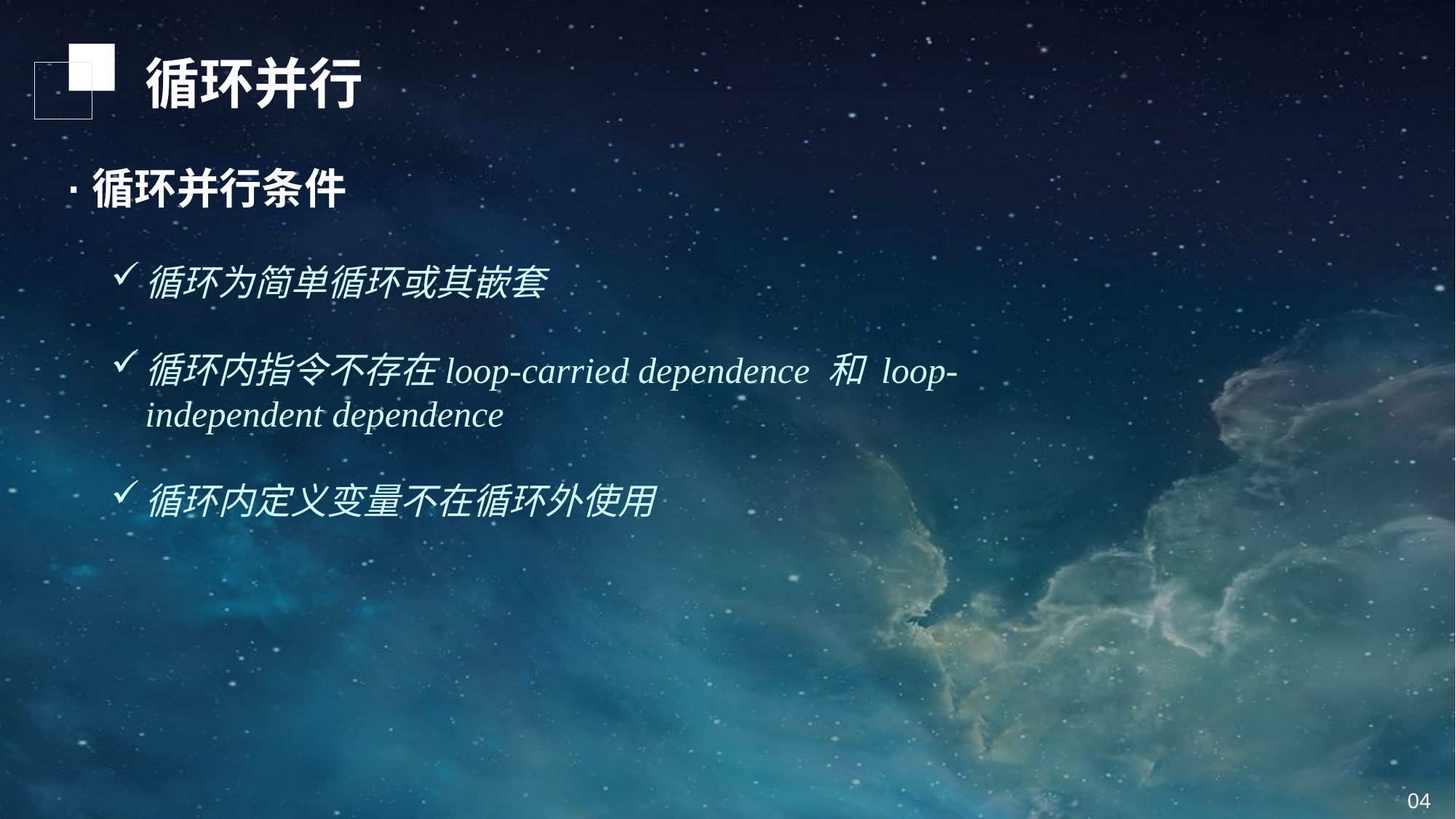

循环并行

·循环并行条件
循环为简单循环或其嵌套

循环内指令不存在loop-carried dependence 和 loop-independent dependence

循环内定义变量不在循环外使用
04